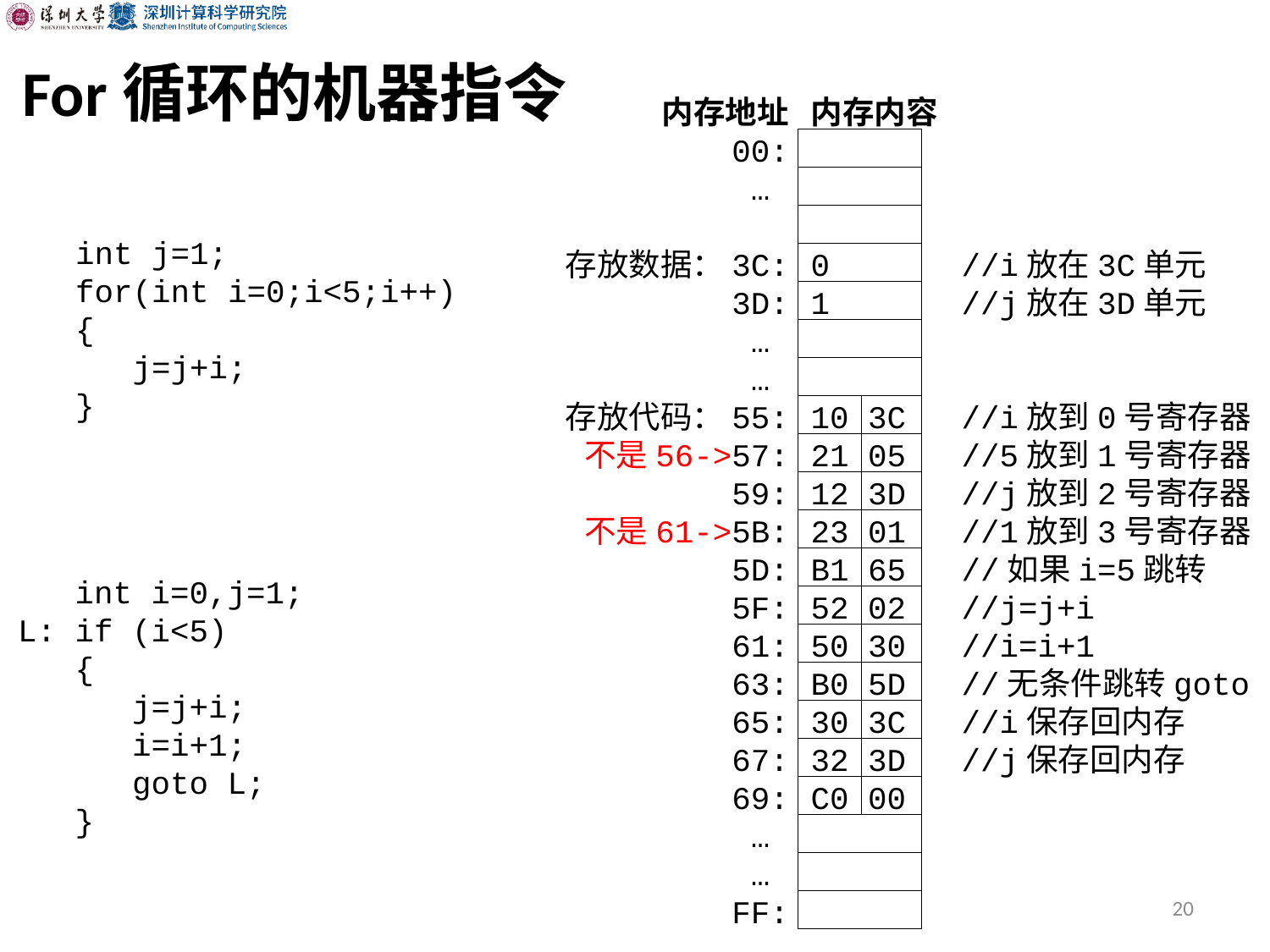

# For循环的机器指令
内存地址
00:
…

存放数据：3C:
3D:
…
…
存放代码：55:
不是56->57:
59:
不是61->5B:
5D:
5F:
61:
63:
65:
67:
69:
…
…
FF:
内存内容

0
1

10 3C
21 05
12 3D
23 01
B1 65
52 02
50 30
B0 5D
30 3C
32 3D
C0 00

//i放在3C单元
//j放在3D单元

//i放到0号寄存器
//5放到1号寄存器
//j放到2号寄存器
//1放到3号寄存器
//如果i=5跳转
//j=j+i
//i=i+1
//无条件跳转goto
//i保存回内存
//j保存回内存

|  |  |  |
| --- | --- | --- |
|  |  |  |
|  |  |  |
|  |  |  |
|  |  |  |
|  |  |  |
|  |  |  |
|  |  |  |
|  |  |  |
|  |  |  |
|  |  |  |
|  |  |  |
|  |  |  |
|  |  |  |
|  |  |  |
|  |  |  |
|  |  |  |
|  |  |  |
|  |  |  |
|  |  |  |
|  |  |  |
int j=1;
for(int i=0;i<5;i++)
{
   j=j+i;
}
   int i=0,j=1;
L: if (i<5)
   {
      j=j+i;
      i=i+1;
      goto L;
   }
20